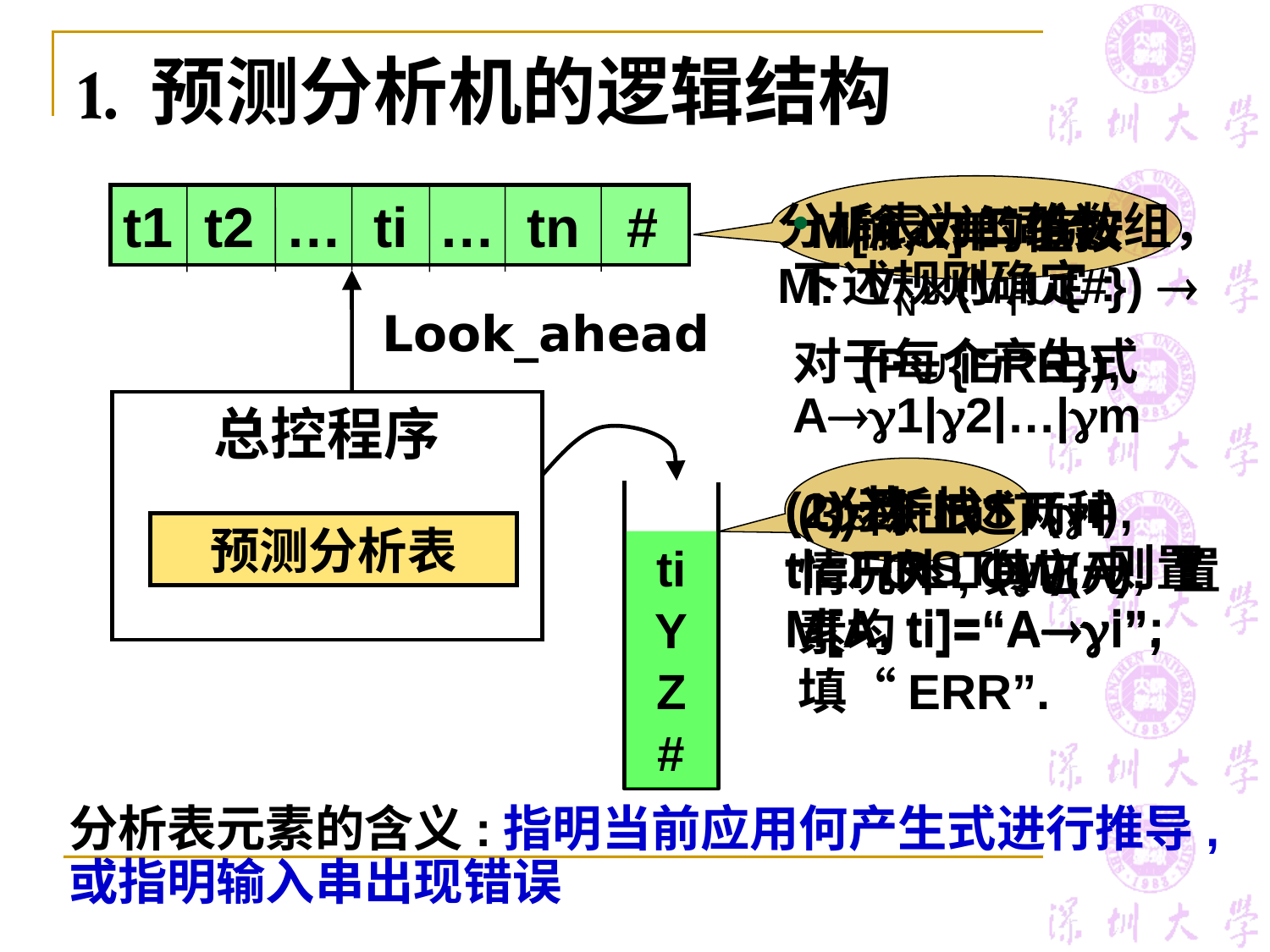

# 1. 预测分析机的逻辑结构
输入单词流

t1  t2  …  ti  …  tn   #

分析表为二维数组，M:  VN×(VT∪{#}) →
      (P∪{ERR}),
M[A,ti]的值按下述规则确定:
对于每个产生式A→γ1|γ2|…|γm

Look_ahead
总控程序

预测分析表

分析栈
(1)若ti∈FIRST(γi), 则置
M[A, ti]=“A→γi”;
(2)ε∈FIRST(γi), ti∈FOLLOW(A), 置M[A, ti]=“A→γi”,
(3)除上述两种情况外,其它元素均填“ERR”.

ti
Y
Z
#
分析表元素的含义:指明当前应用何产生式进行推导,或指明输入串出现错误